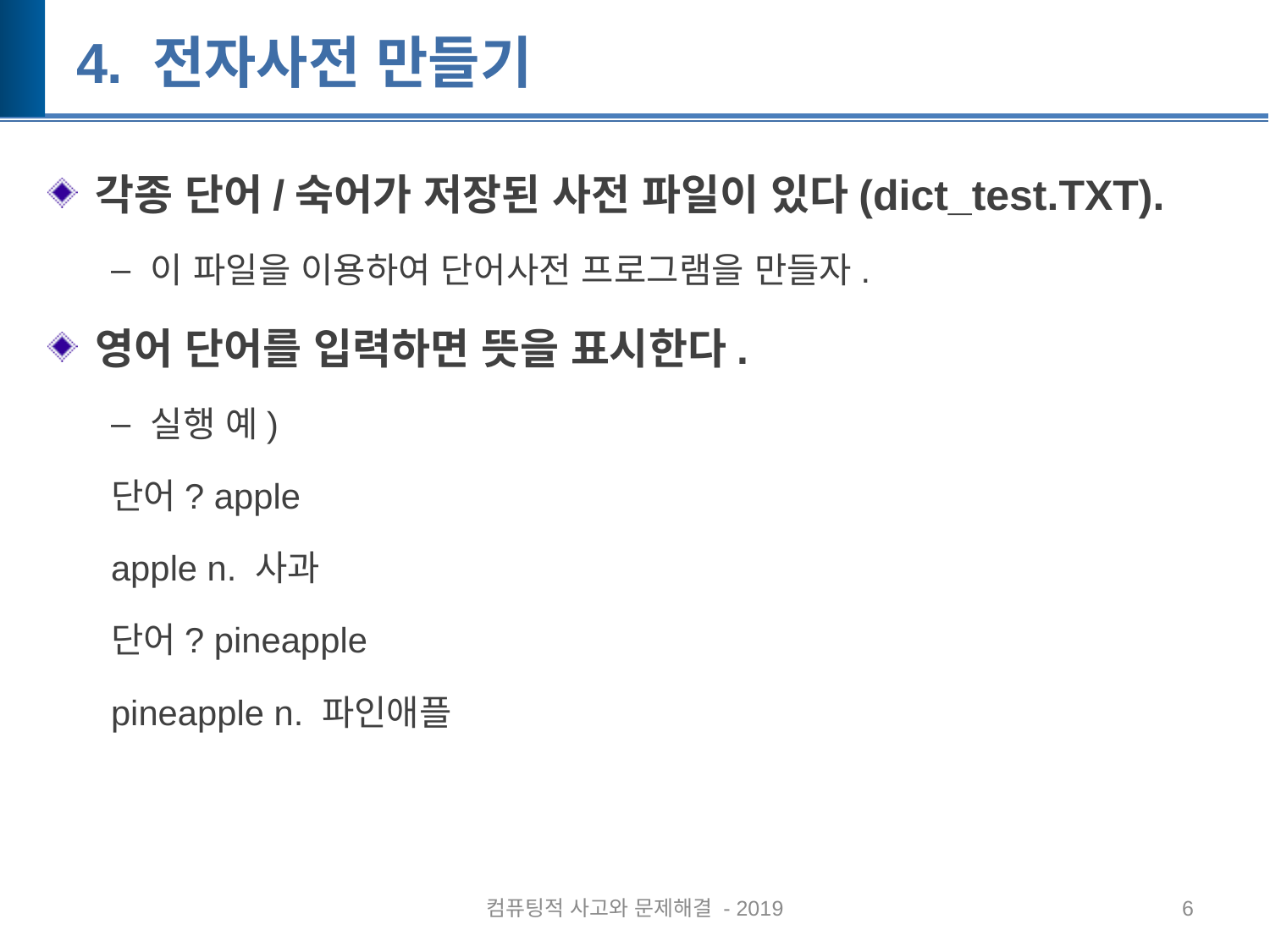

# 4. 전자사전 만들기
각종 단어/숙어가 저장된 사전 파일이 있다(dict_test.TXT).
이 파일을 이용하여 단어사전 프로그램을 만들자.
영어 단어를 입력하면 뜻을 표시한다.
실행 예)
단어? apple
apple n. 사과
단어? pineapple
pineapple n. 파인애플
컴퓨팅적 사고와 문제해결 - 2019
6